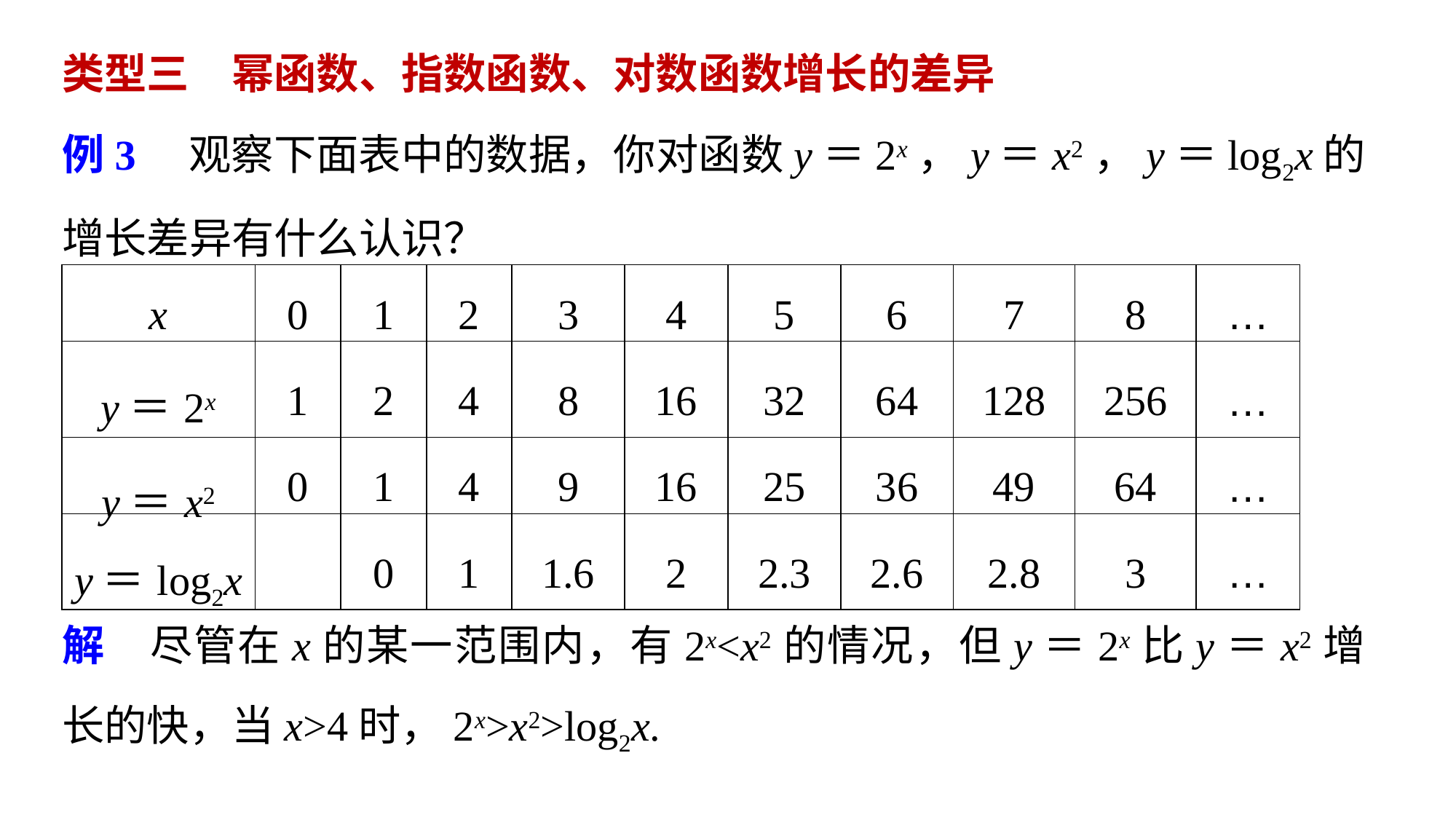

类型三　幂函数、指数函数、对数函数增长的差异
例3　观察下面表中的数据，你对函数y＝2x，y＝x2，y＝log2x的增长差异有什么认识？
| x | 0 | 1 | 2 | 3 | 4 | 5 | 6 | 7 | 8 | … |
| --- | --- | --- | --- | --- | --- | --- | --- | --- | --- | --- |
| y＝2x | 1 | 2 | 4 | 8 | 16 | 32 | 64 | 128 | 256 | … |
| y＝x2 | 0 | 1 | 4 | 9 | 16 | 25 | 36 | 49 | 64 | … |
| y＝log2x |  | 0 | 1 | 1.6 | 2 | 2.3 | 2.6 | 2.8 | 3 | … |
解　尽管在x的某一范围内，有2x<x2的情况，但y＝2x比y＝x2增长的快，当x>4时，2x>x2>log2x.